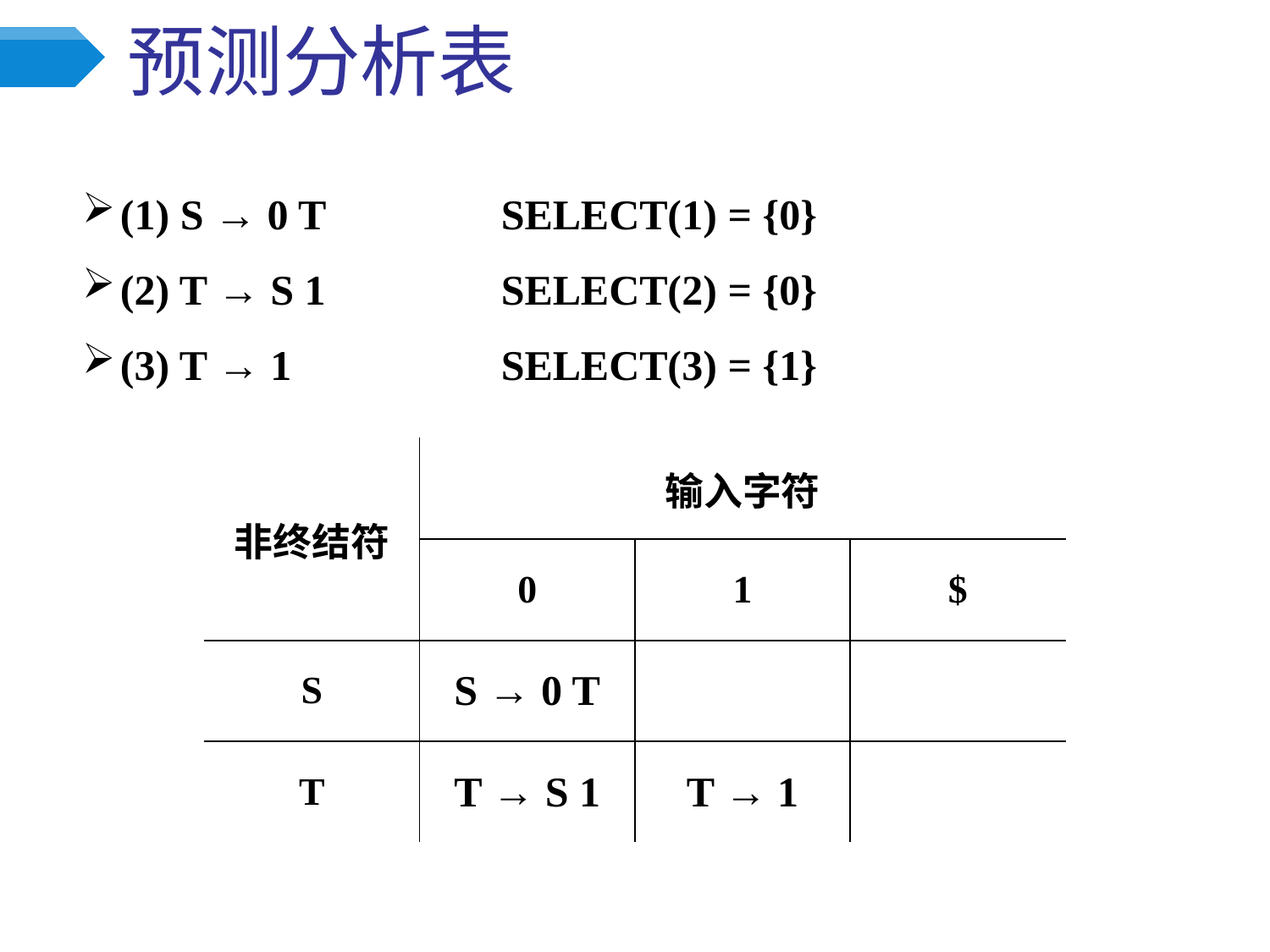

# 预测分析表
(1) S → 0 T		SELECT(1) = {0}
(2) T → S 1		SELECT(2) = {0}
(3) T → 1		SELECT(3) = {1}
| 非终结符 | 输入字符 |  |  |
| --- | --- | --- | --- |
|  | 0 | 1 | $ |
| S | S → 0 T |  |  |
| T | T → S 1 | T → 1 |  |